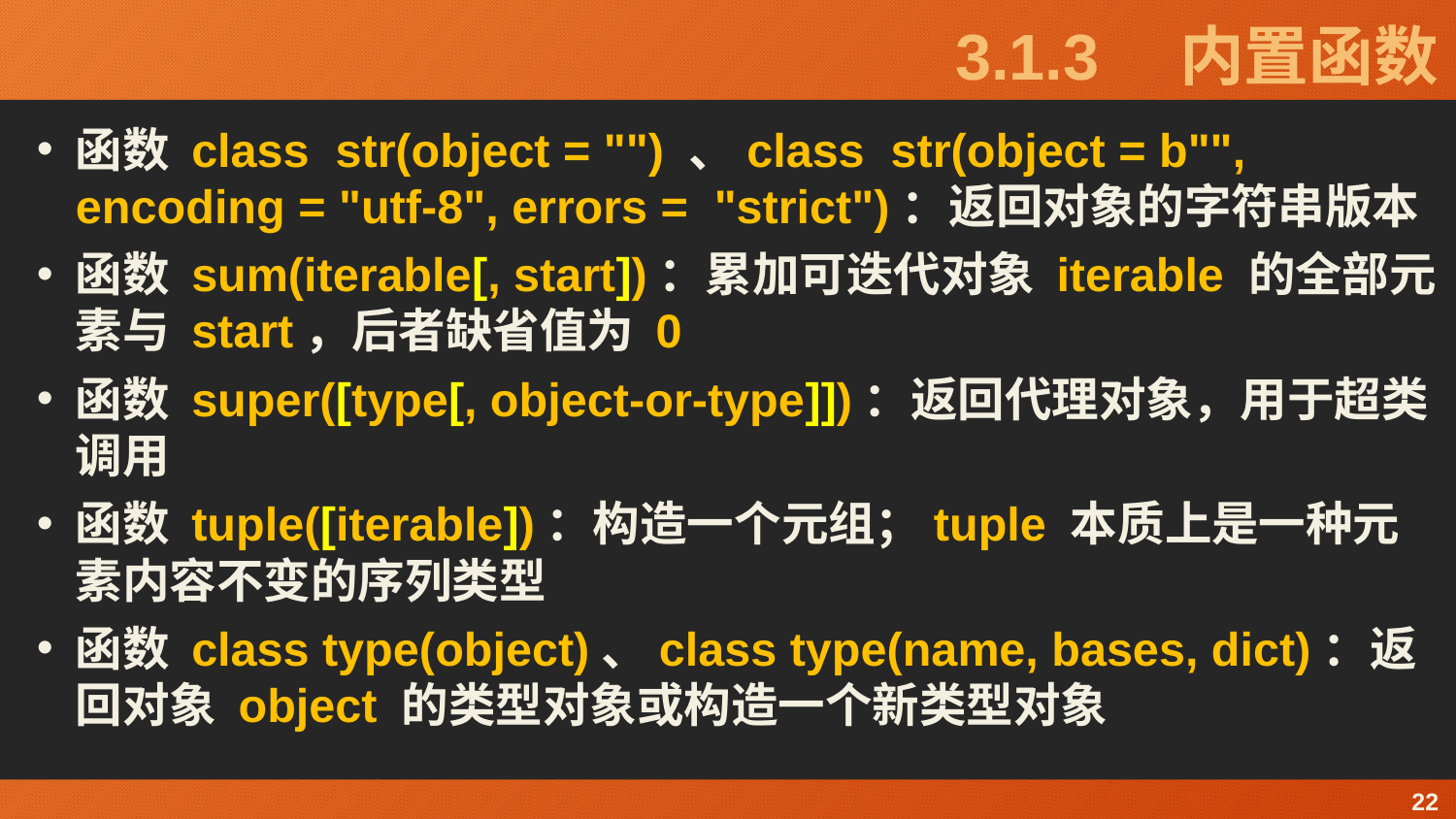

# 3.1.3　内置函数
函数 class  str(object = "") 、class  str(object = b"", encoding = "utf-8", errors =  "strict")：返回对象的字符串版本
函数 sum(iterable[, start])：累加可迭代对象 iterable 的全部元素与 start，后者缺省值为 0
函数 super([type[, object-or-type]])：返回代理对象，用于超类调用
函数 tuple([iterable])：构造一个元组；tuple 本质上是一种元素内容不变的序列类型
函数 class type(object)、class type(name, bases, dict)：返回对象 object 的类型对象或构造一个新类型对象
22